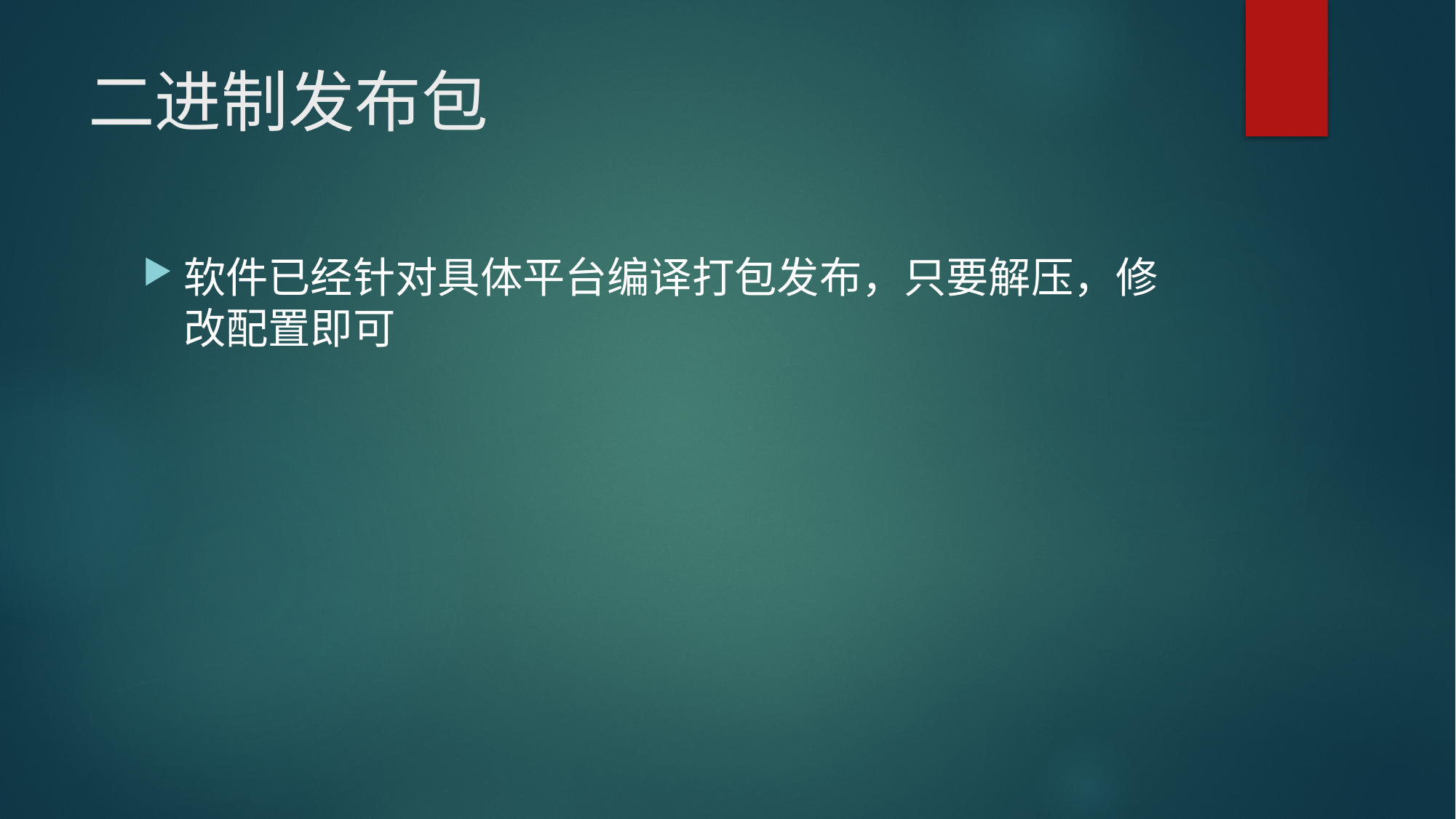

# 二进制发布包
软件已经针对具体平台编译打包发布，只要解压，修改配置即可